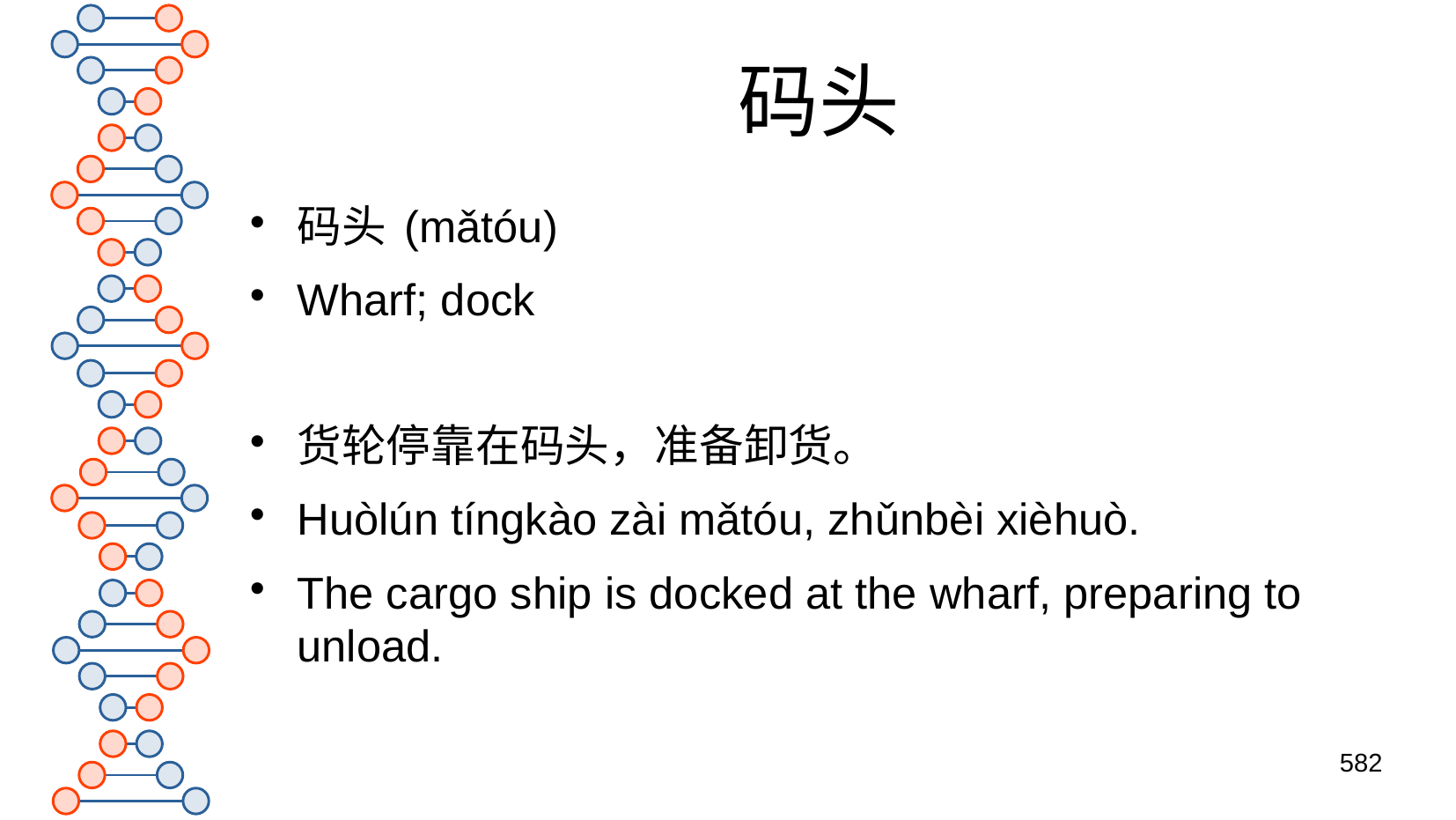

# 码头
码头 (mǎtóu)
Wharf; dock

货轮停靠在码头，准备卸货。
Huòlún tíngkào zài mǎtóu, zhǔnbèi xièhuò.
The cargo ship is docked at the wharf, preparing to unload.
582